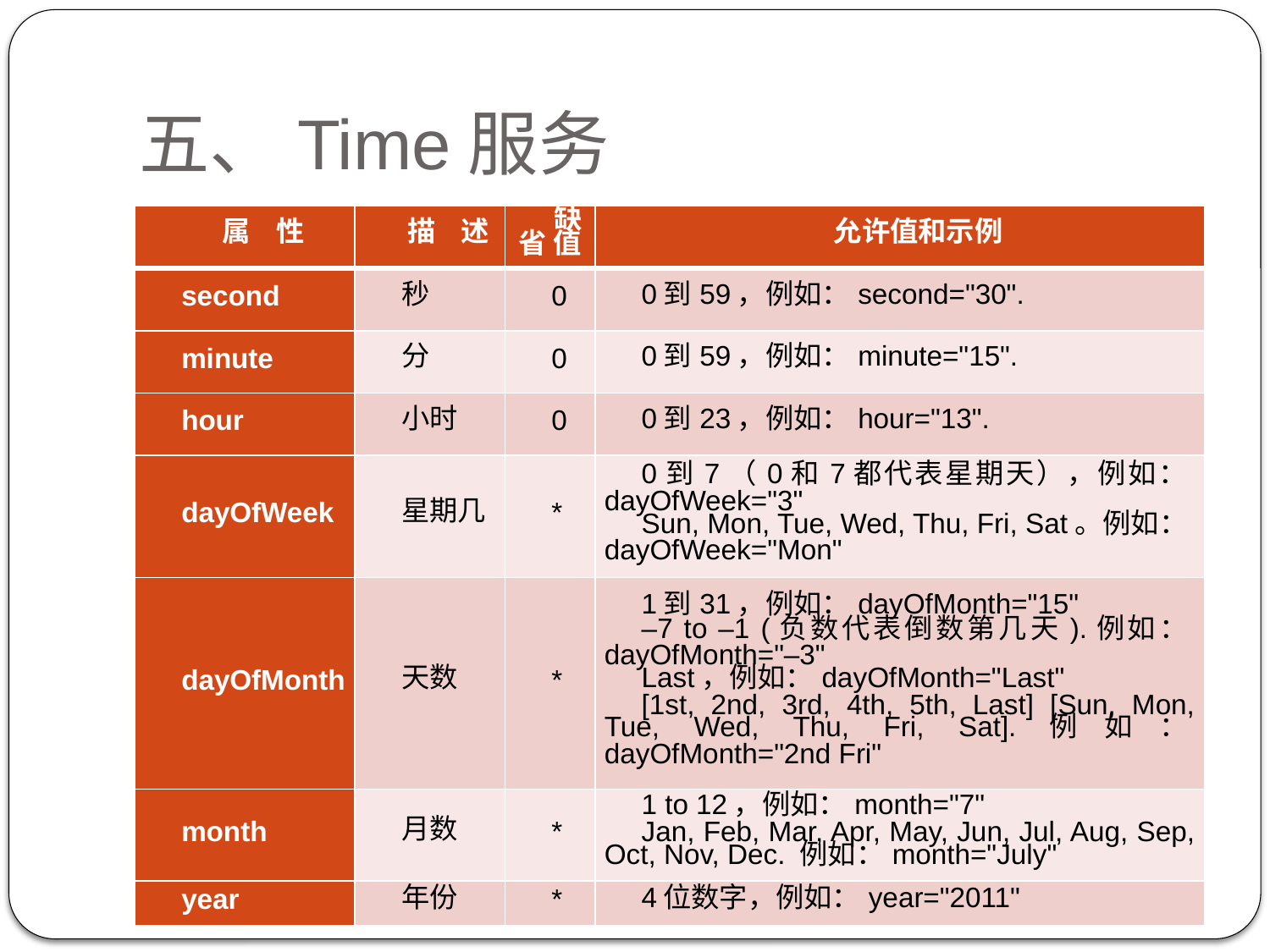

# 五、Time服务
| 属 性 | 描 述 | 缺 省 值 | 允许值和示例 |
| --- | --- | --- | --- |
| second | 秒 | 0 | 0到59，例如：second="30". |
| minute | 分 | 0 | 0到59，例如：minute="15". |
| hour | 小时 | 0 | 0到23，例如：hour="13". |
| dayOfWeek | 星期几 | \* | 0到7（0和7都代表星期天），例如：dayOfWeek="3" Sun, Mon, Tue, Wed, Thu, Fri, Sat。例如：dayOfWeek="Mon" |
| dayOfMonth | 天数 | \* | 1到31，例如：dayOfMonth="15" –7 to –1 (负数代表倒数第几天).例如：dayOfMonth="–3" Last，例如：dayOfMonth="Last" [1st, 2nd, 3rd, 4th, 5th, Last] [Sun, Mon, Tue, Wed, Thu, Fri, Sat].例如：dayOfMonth="2nd Fri" |
| month | 月数 | \* | 1 to 12，例如：month="7" Jan, Feb, Mar, Apr, May, Jun, Jul, Aug, Sep, Oct, Nov, Dec. 例如：month="July" |
| year | 年份 | \* | 4位数字，例如：year="2011" |